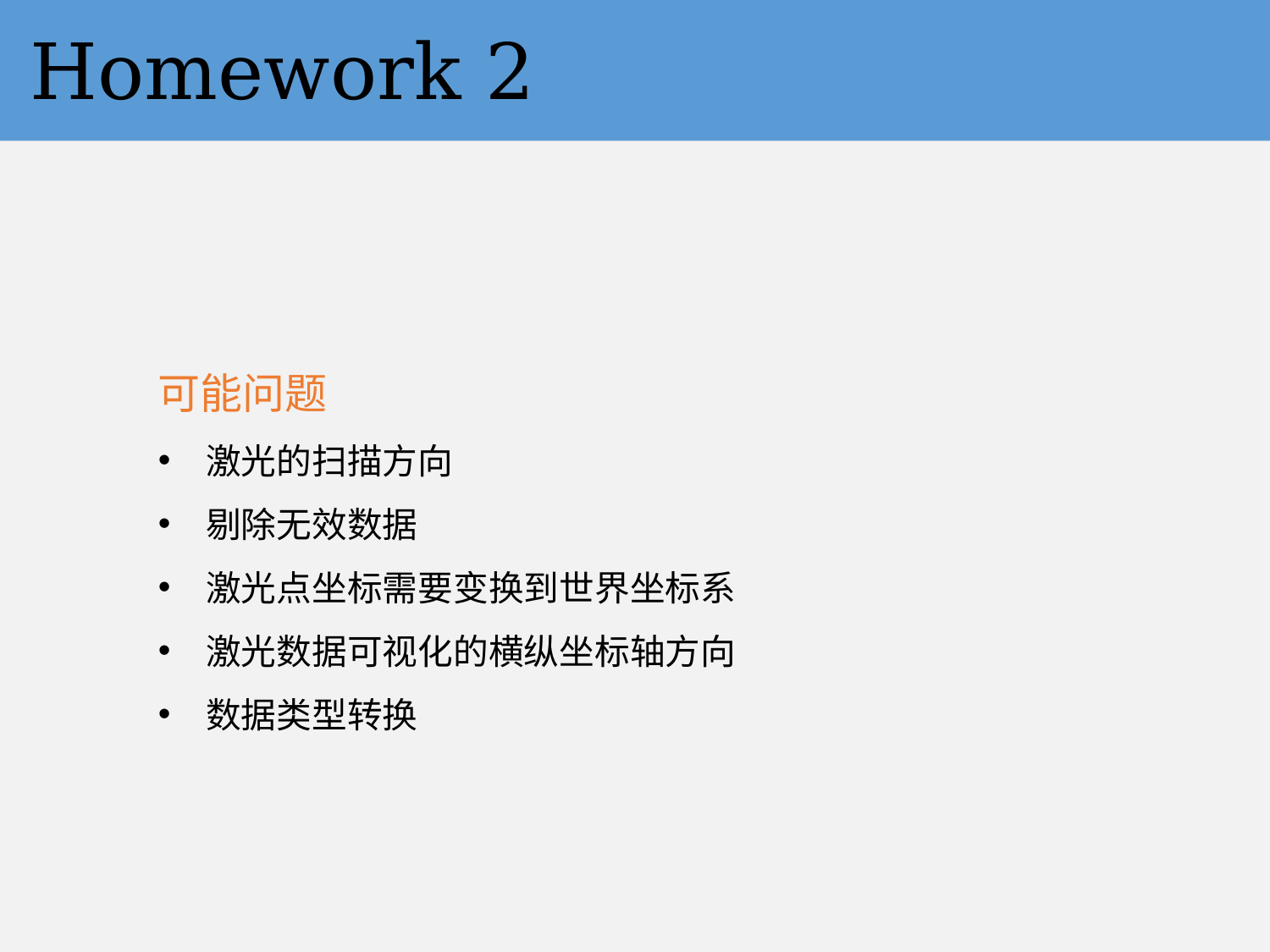

# Homework 2
可能问题
激光的扫描方向
剔除无效数据
激光点坐标需要变换到世界坐标系
激光数据可视化的横纵坐标轴方向
数据类型转换